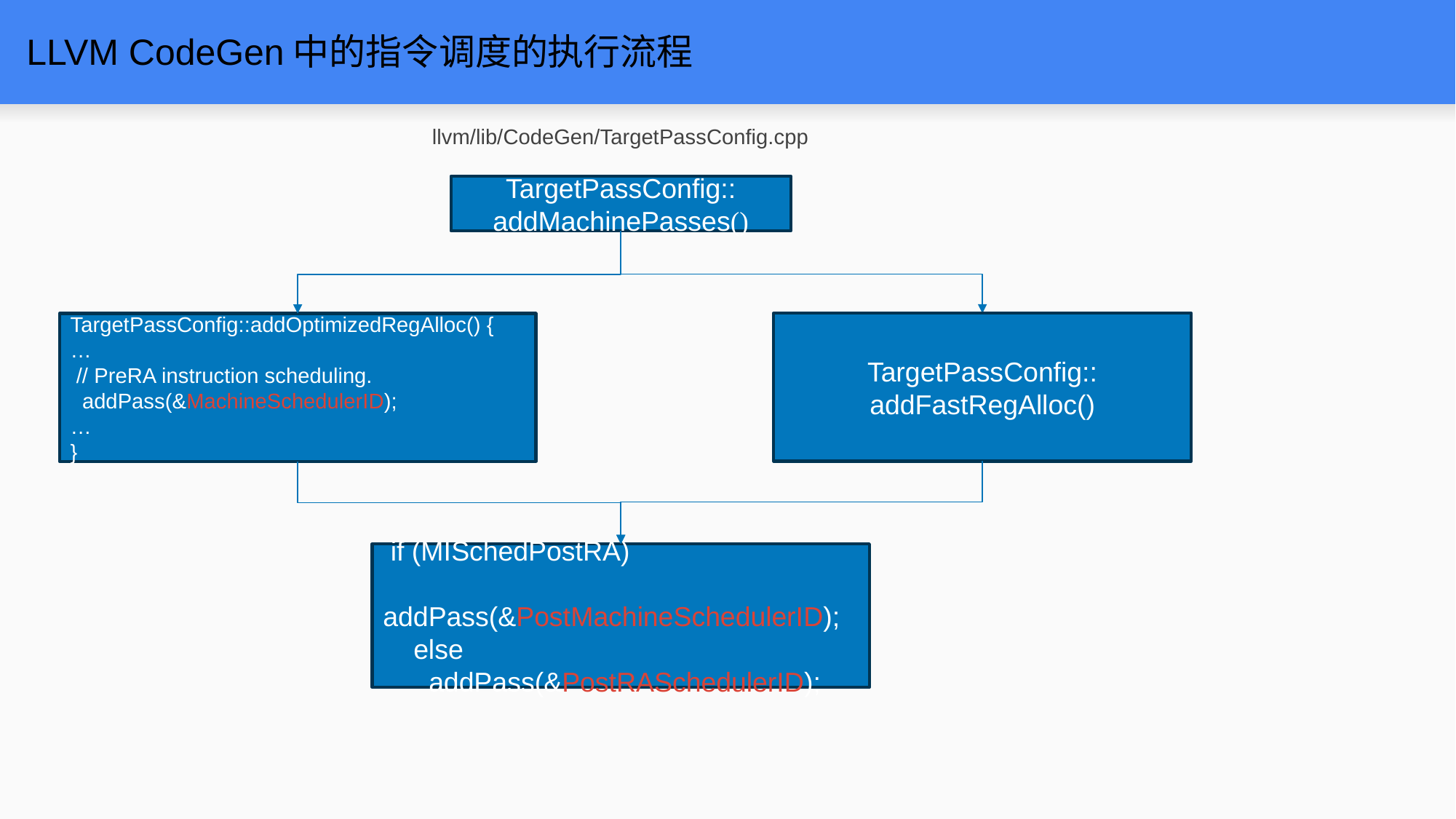

# LLVM CodeGen中的指令调度的执行流程
llvm/lib/CodeGen/TargetPassConfig.cpp
TargetPassConfig::
addMachinePasses()
TargetPassConfig::
addFastRegAlloc()
TargetPassConfig::addOptimizedRegAlloc() {
…
 // PreRA instruction scheduling.
  addPass(&MachineSchedulerID);
…
}
 if (MISchedPostRA)
      addPass(&PostMachineSchedulerID);
    else
      addPass(&PostRASchedulerID);